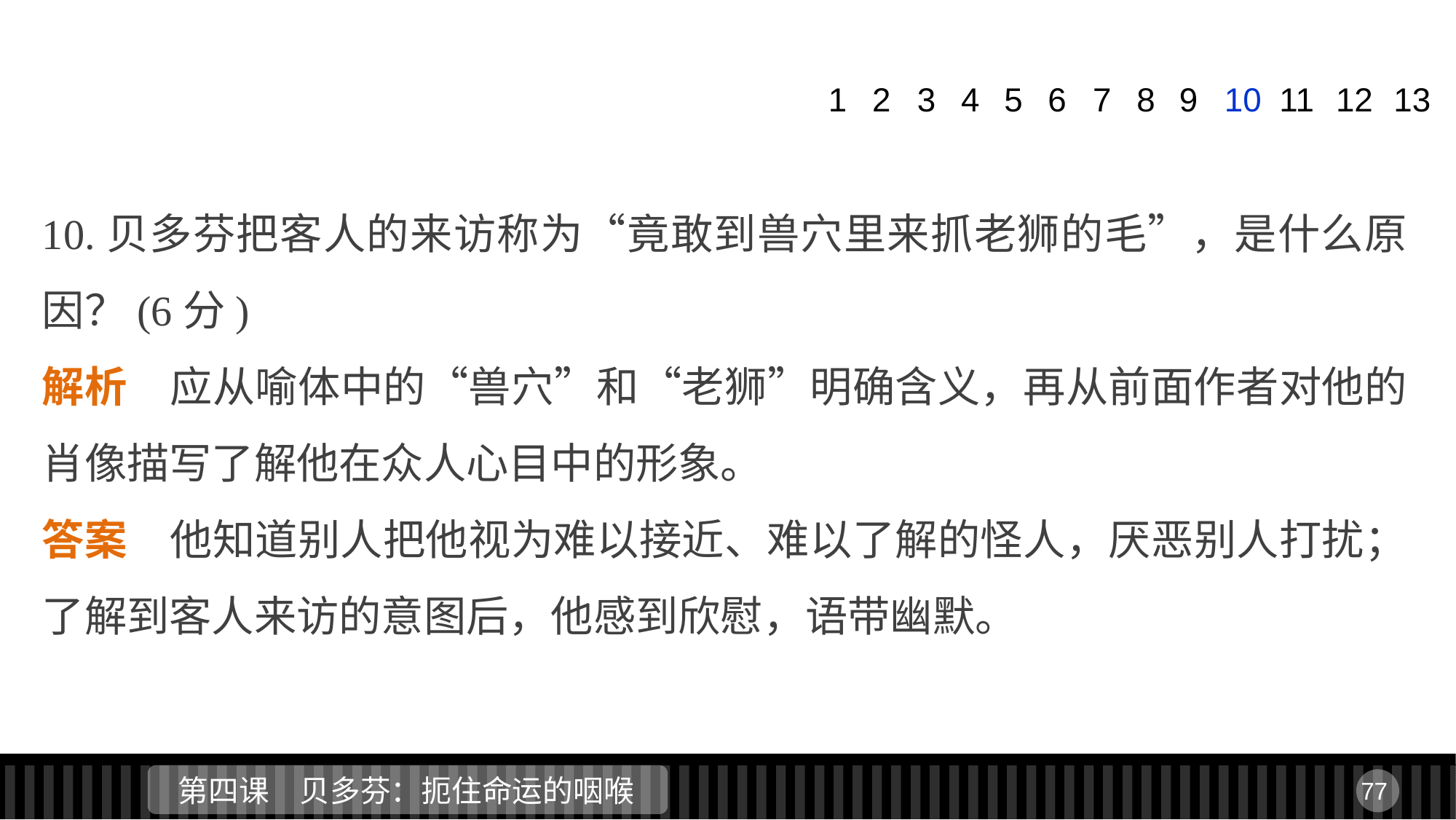

1
2
3
4
5
6
7
8
9
10
11
12
13
10.贝多芬把客人的来访称为“竟敢到兽穴里来抓老狮的毛”，是什么原因？(6分)
解析　应从喻体中的“兽穴”和“老狮”明确含义，再从前面作者对他的肖像描写了解他在众人心目中的形象。
答案　他知道别人把他视为难以接近、难以了解的怪人，厌恶别人打扰；了解到客人来访的意图后，他感到欣慰，语带幽默。